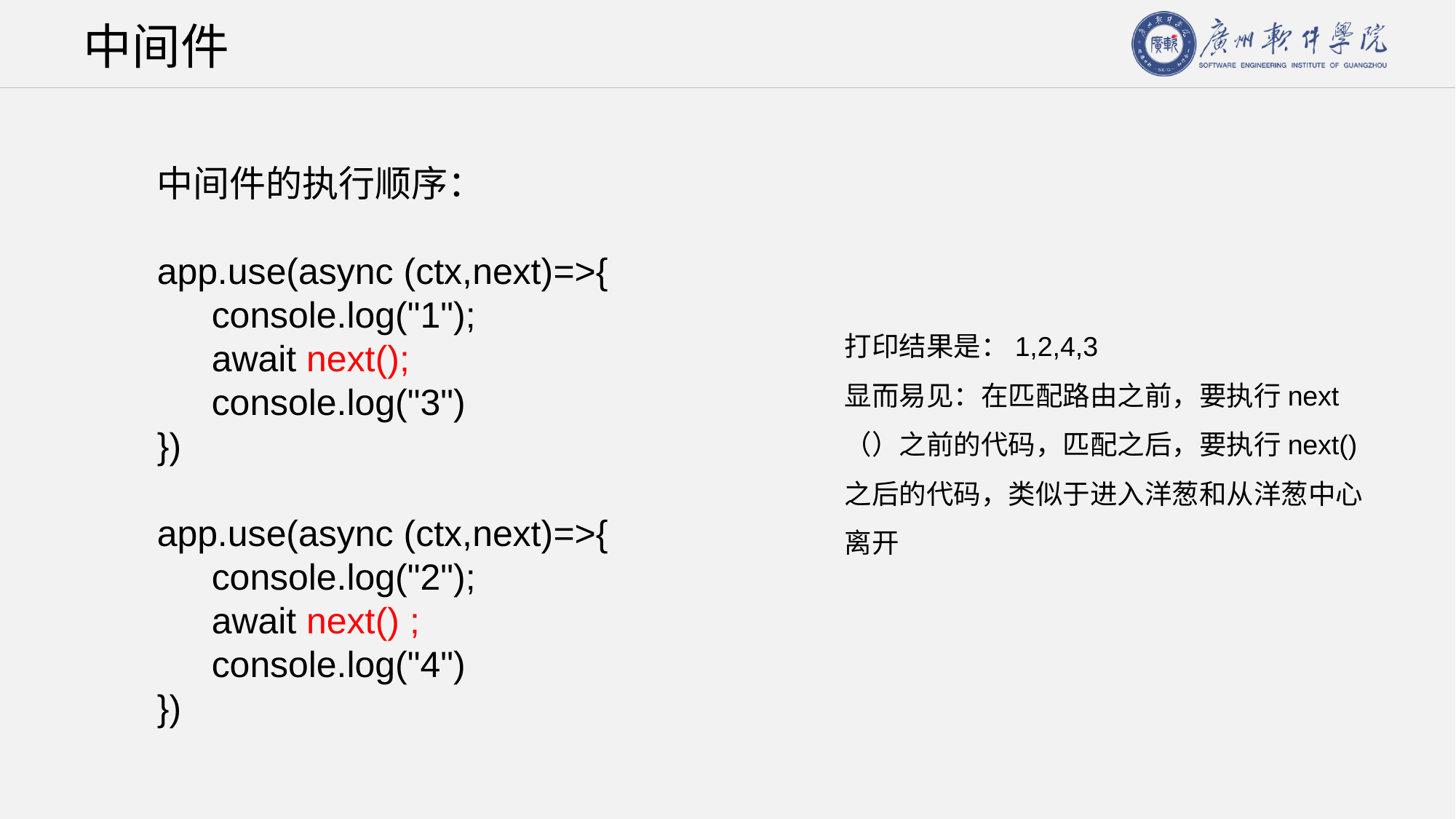

# 中间件
中间件的执行顺序：

app.use(async (ctx,next)=>{
console.log("1");
await next();
console.log("3")
})

app.use(async (ctx,next)=>{
console.log("2");
await next() ;
console.log("4")
})
打印结果是：1,2,4,3
显而易见：在匹配路由之前，要执行next（）之前的代码，匹配之后，要执行next()之后的代码，类似于进入洋葱和从洋葱中心离开